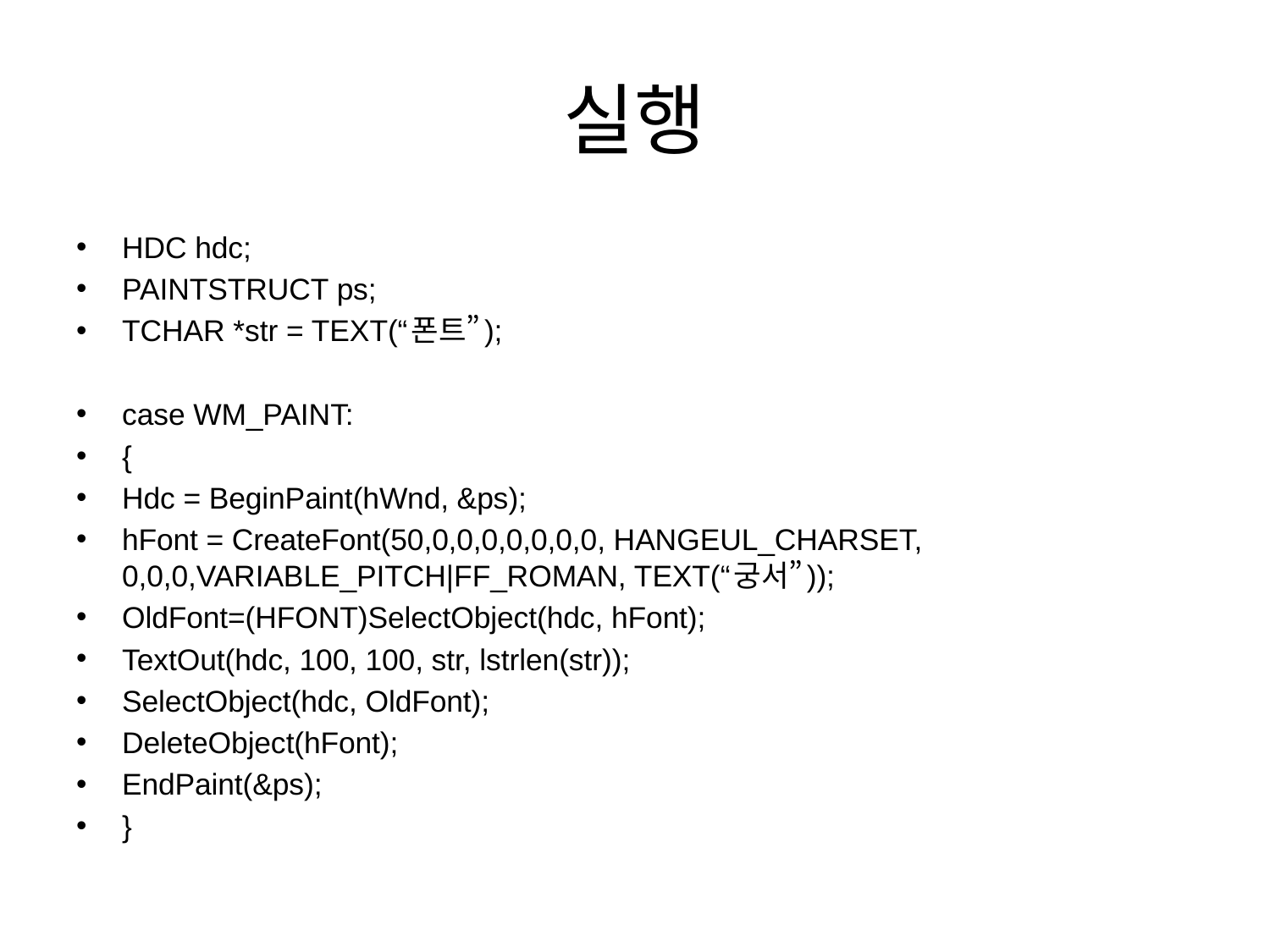

# 실행
HDC hdc;
PAINTSTRUCT ps;
TCHAR *str = TEXT(“폰트”);

case WM_PAINT:
{
Hdc = BeginPaint(hWnd, &ps);
hFont = CreateFont(50,0,0,0,0,0,0,0, HANGEUL_CHARSET, 0,0,0,VARIABLE_PITCH|FF_ROMAN, TEXT(“궁서”));
OldFont=(HFONT)SelectObject(hdc, hFont);
TextOut(hdc, 100, 100, str, lstrlen(str));
SelectObject(hdc, OldFont);
DeleteObject(hFont);
EndPaint(&ps);
}